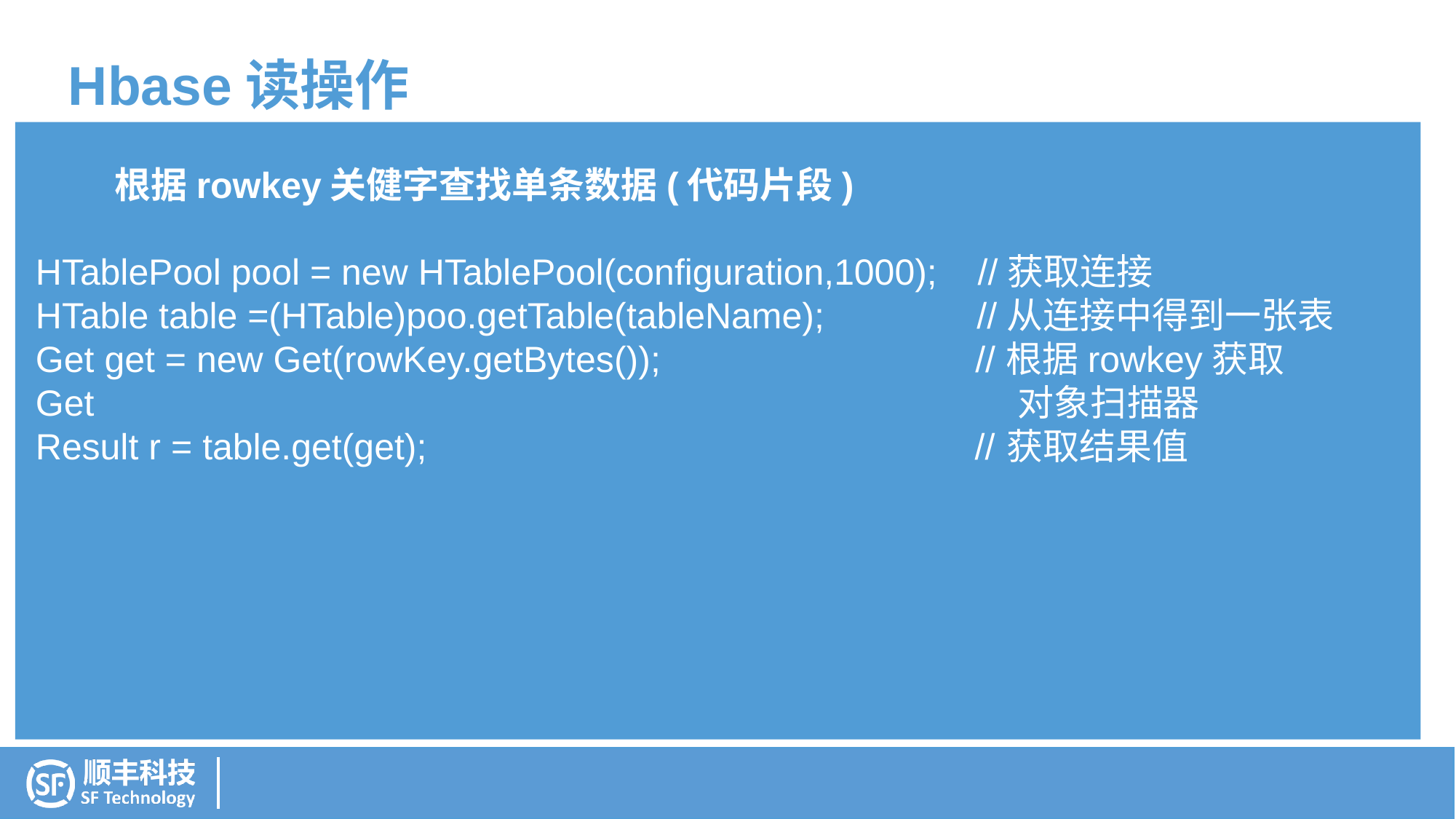

Hbase读操作一

根据rowkey关健字查找单条数据(代码片段)
HTablePool pool = new HTablePool(configuration,1000);    //获取连接
HTable table =(HTable)poo.getTable(tableName);               //从连接中得到一张表
Get get = new Get(rowKey.getBytes());                               //根据rowkey获取Get									对象扫描器
Result r = table.get(get);                                                      //获取结果值